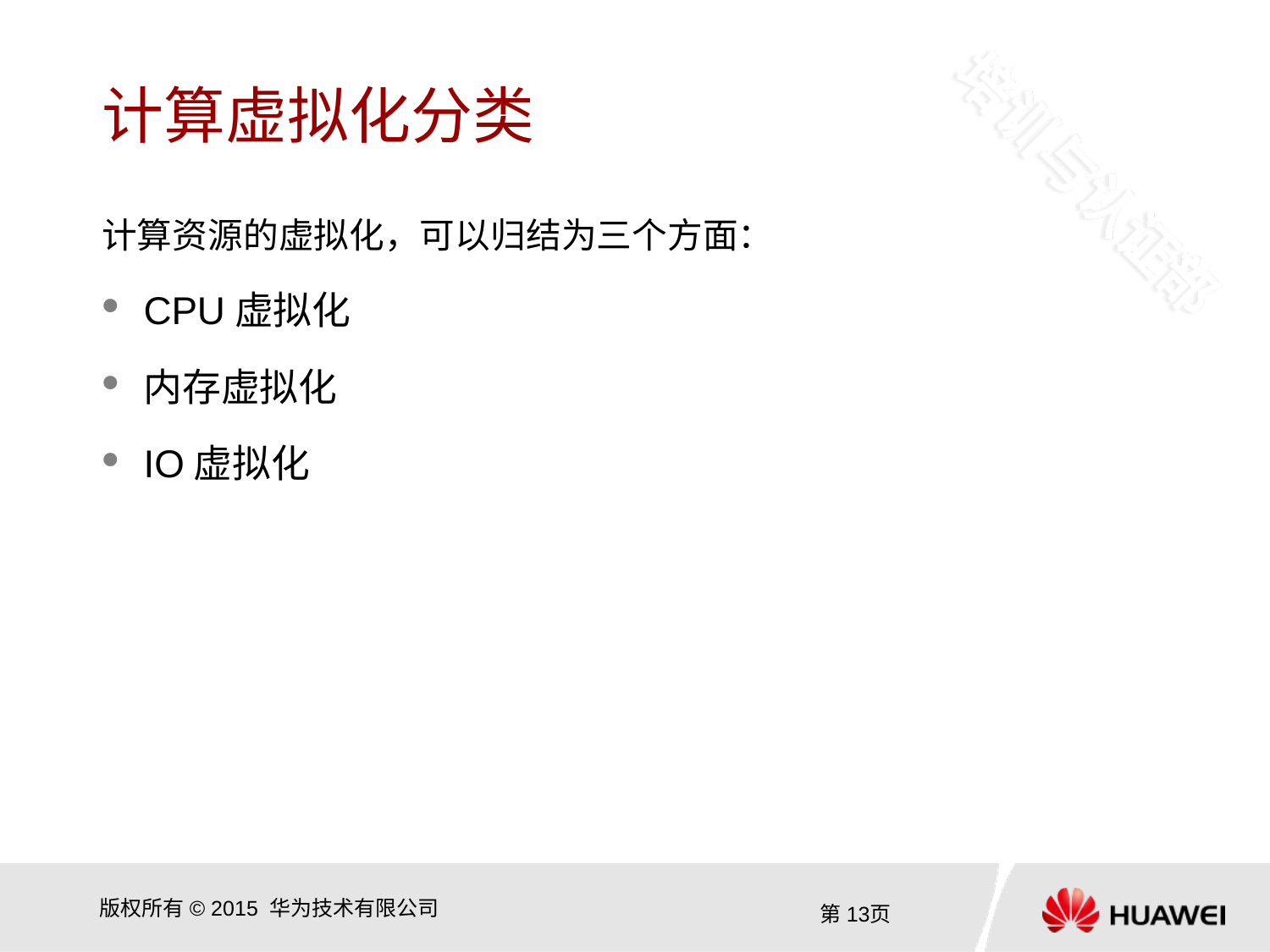

# 计算虚拟化分类
计算资源的虚拟化，可以归结为三个方面：
CPU虚拟化
内存虚拟化
IO虚拟化